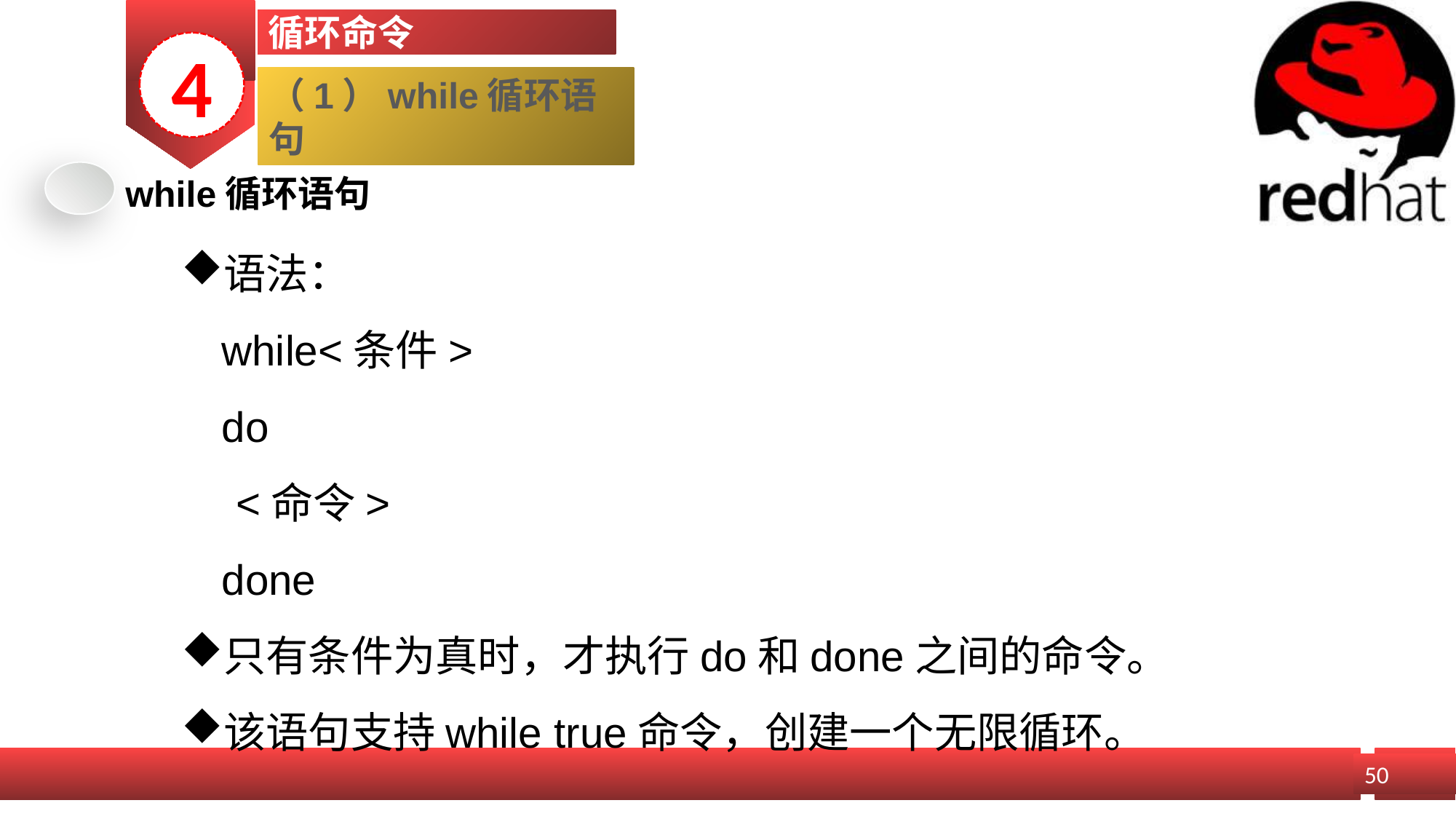

循环命令
4
（1）while循环语句

while循环语句
语法：
　　while<条件>
　　do
　　	<命令>
　　done
只有条件为真时，才执行do和done之间的命令。
该语句支持while true命令，创建一个无限循环。